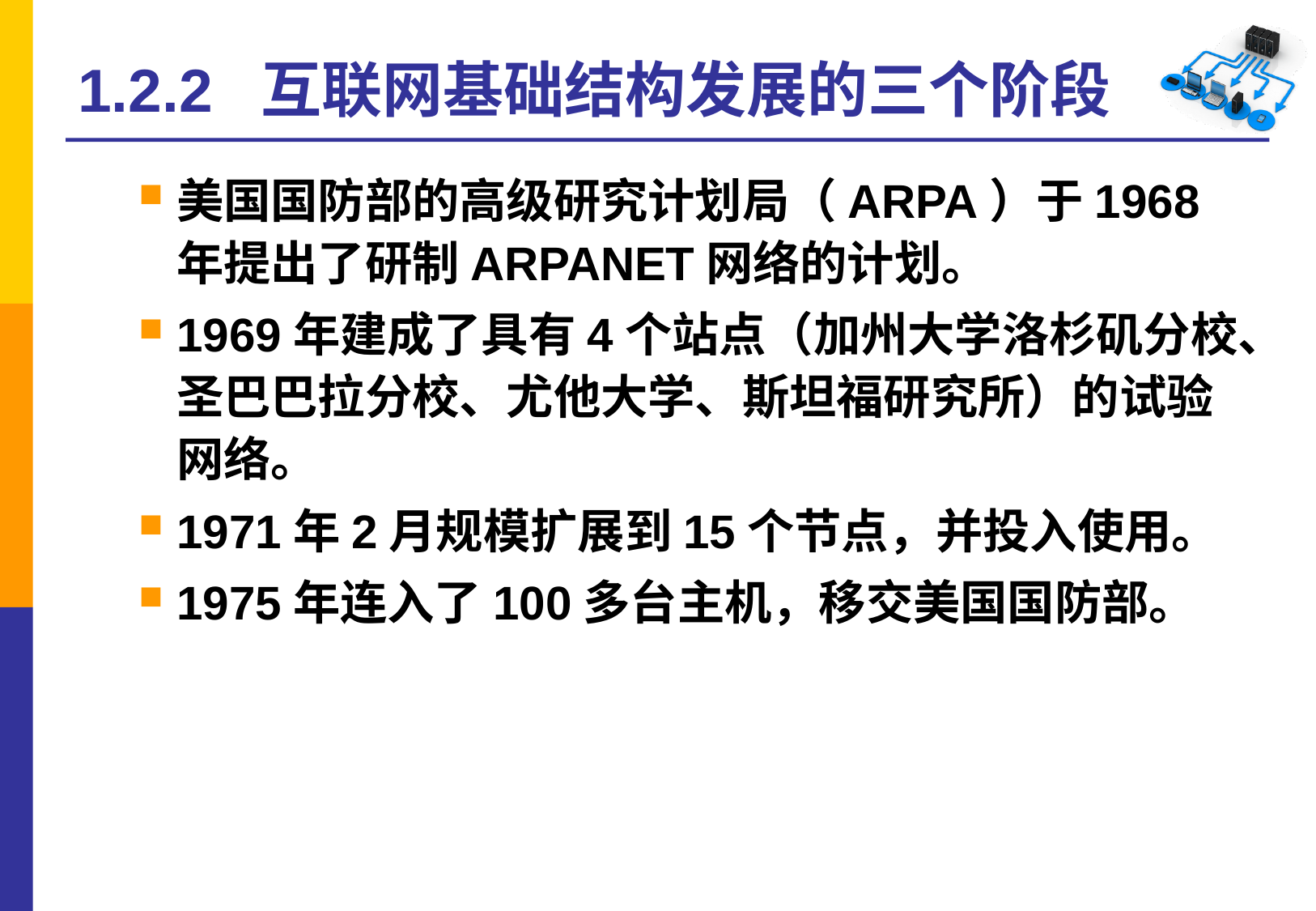

# 1.2.2  互联网基础结构发展的三个阶段
美国国防部的高级研究计划局（ARPA）于1968年提出了研制ARPANET网络的计划。
1969年建成了具有4个站点（加州大学洛杉矶分校、圣巴巴拉分校、尤他大学、斯坦福研究所）的试验网络。
1971年2月规模扩展到15个节点，并投入使用。
1975年连入了100多台主机，移交美国国防部。